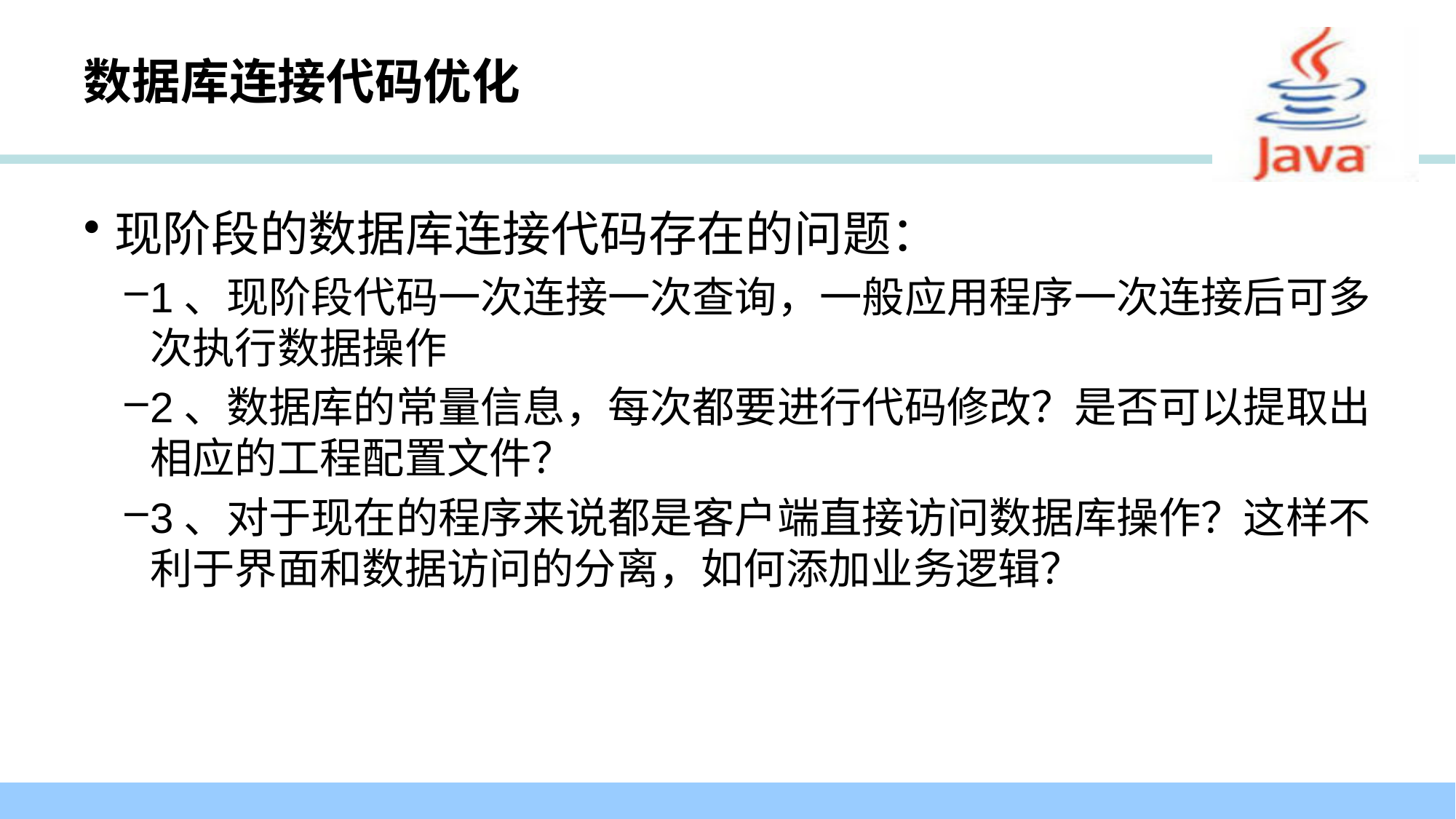

# 数据库连接代码优化
现阶段的数据库连接代码存在的问题：
1、现阶段代码一次连接一次查询，一般应用程序一次连接后可多次执行数据操作
2、数据库的常量信息，每次都要进行代码修改？是否可以提取出相应的工程配置文件？
3、对于现在的程序来说都是客户端直接访问数据库操作？这样不利于界面和数据访问的分离，如何添加业务逻辑？